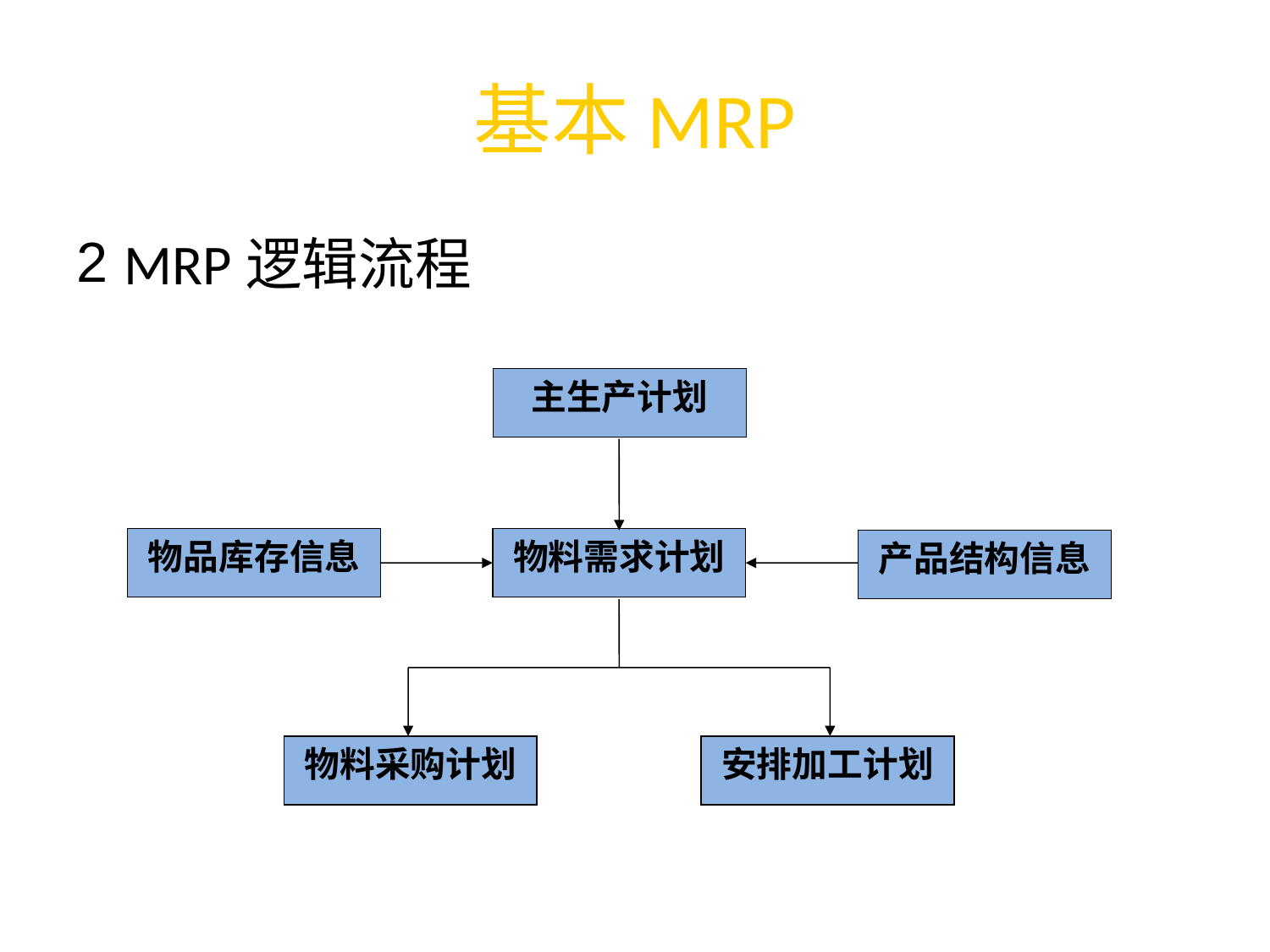

# 基本MRP
MRP逻辑流程
主生产计划

物品库存信息
物料需求计划
产品结构信息

物料采购计划
安排加工计划